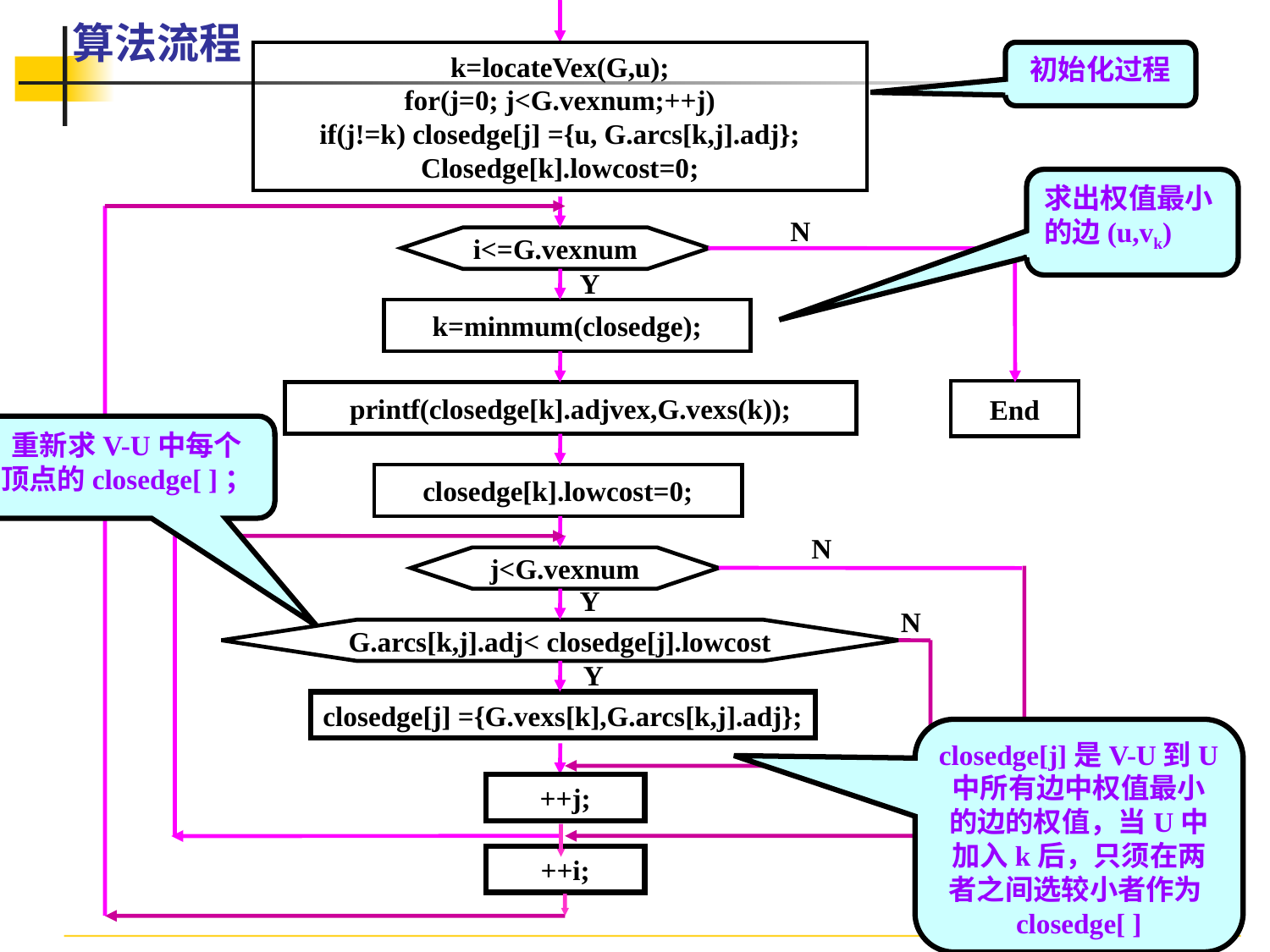

# 算法流程

k=locateVex(G,u);
for(j=0; j<G.vexnum;++j)
if(j!=k) closedge[j] ={u, G.arcs[k,j].adj};
Closedge[k].lowcost=0;

N
i<=G.vexnum

Y

k=minmum(closedge);

End
printf(closedge[k].adjvex,G.vexs(k));

closedge[k].lowcost=0;

N

j<G.vexnum

Y

N
G.arcs[k,j].adj< closedge[j].lowcost

Y

closedge[j] ={G.vexs[k],G.arcs[k,j].adj};

++j;

++i;

初始化过程
求出权值最小的边(u,vk)
重新求V-U中每个
顶点的closedge[ ]；
closedge[j]是V-U到U中所有边中权值最小的边的权值，当U中加入k后，只须在两者之间选较小者作为closedge[ ]

94